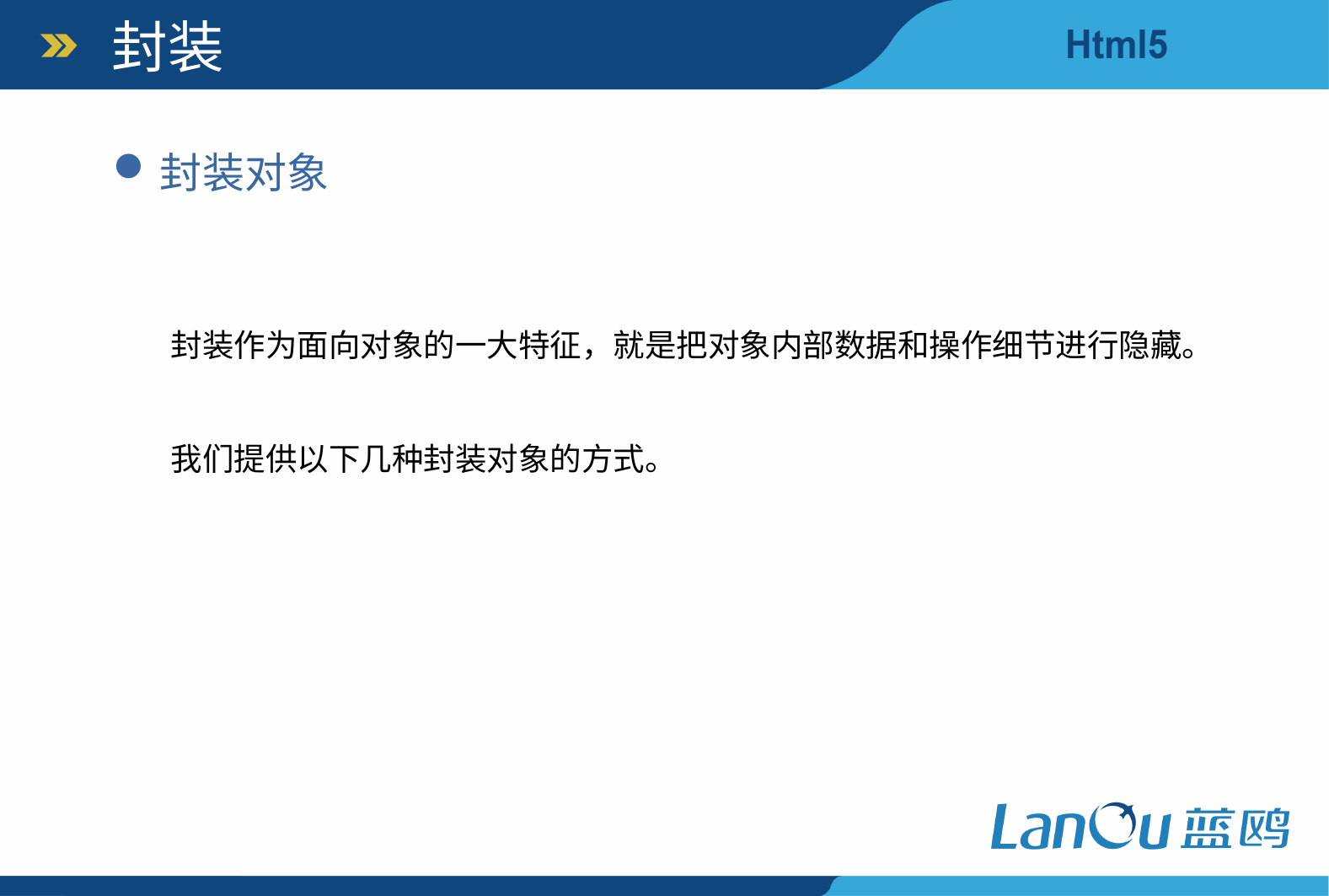

封装
封装对象
封装作为面向对象的一大特征，就是把对象内部数据和操作细节进行隐藏。

我们提供以下几种封装对象的方式。